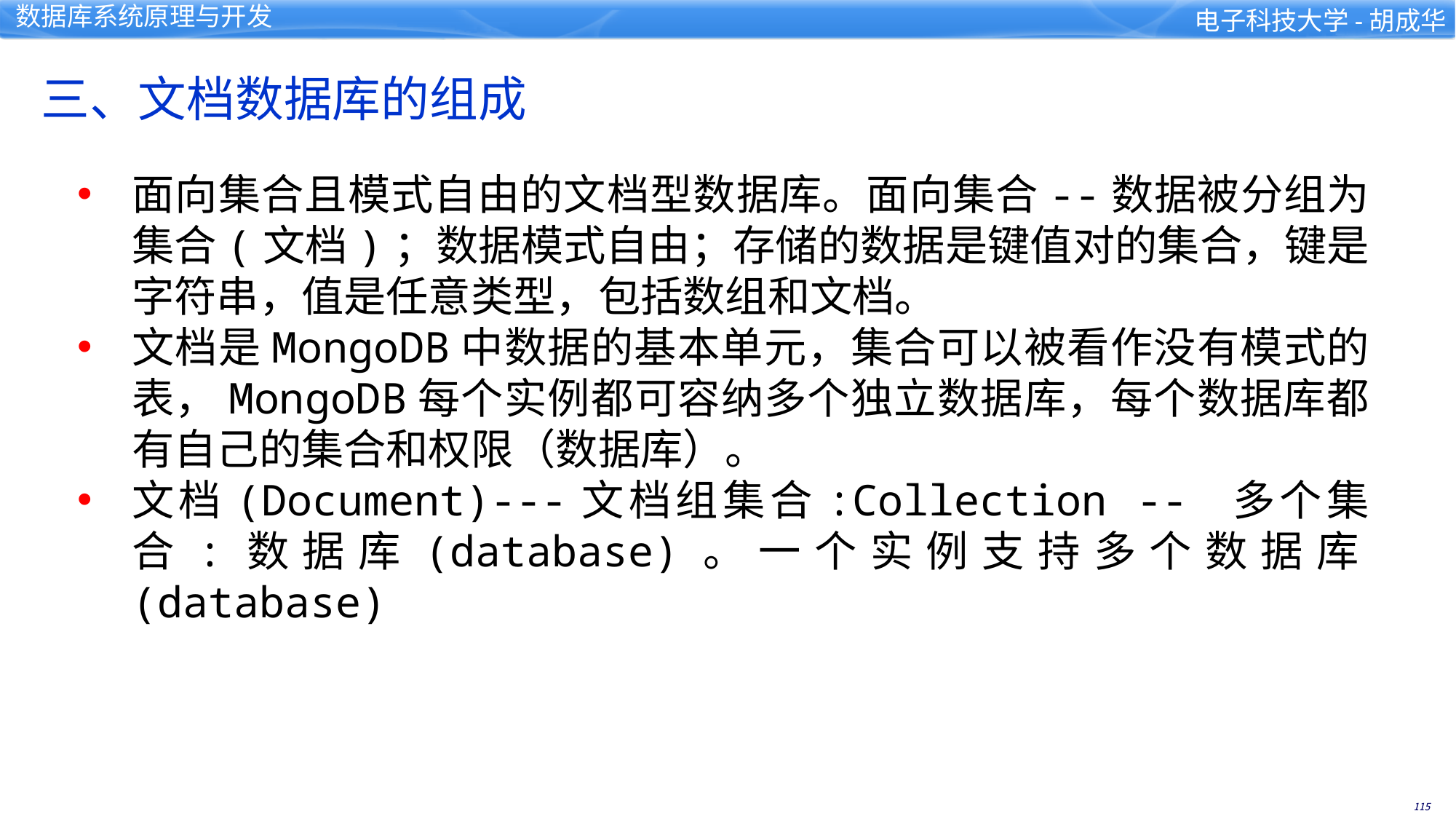

三、文档数据库的组成
面向集合且模式自由的文档型数据库。面向集合--数据被分组为集合(文档)；数据模式自由；存储的数据是键值对的集合，键是字符串，值是任意类型，包括数组和文档。
文档是MongoDB中数据的基本单元，集合可以被看作没有模式的表，MongoDB每个实例都可容纳多个独立数据库，每个数据库都有自己的集合和权限（数据库）。
文档(Document)---文档组集合:Collection -- 多个集合:数据库(database)。一个实例支持多个数据库(database)